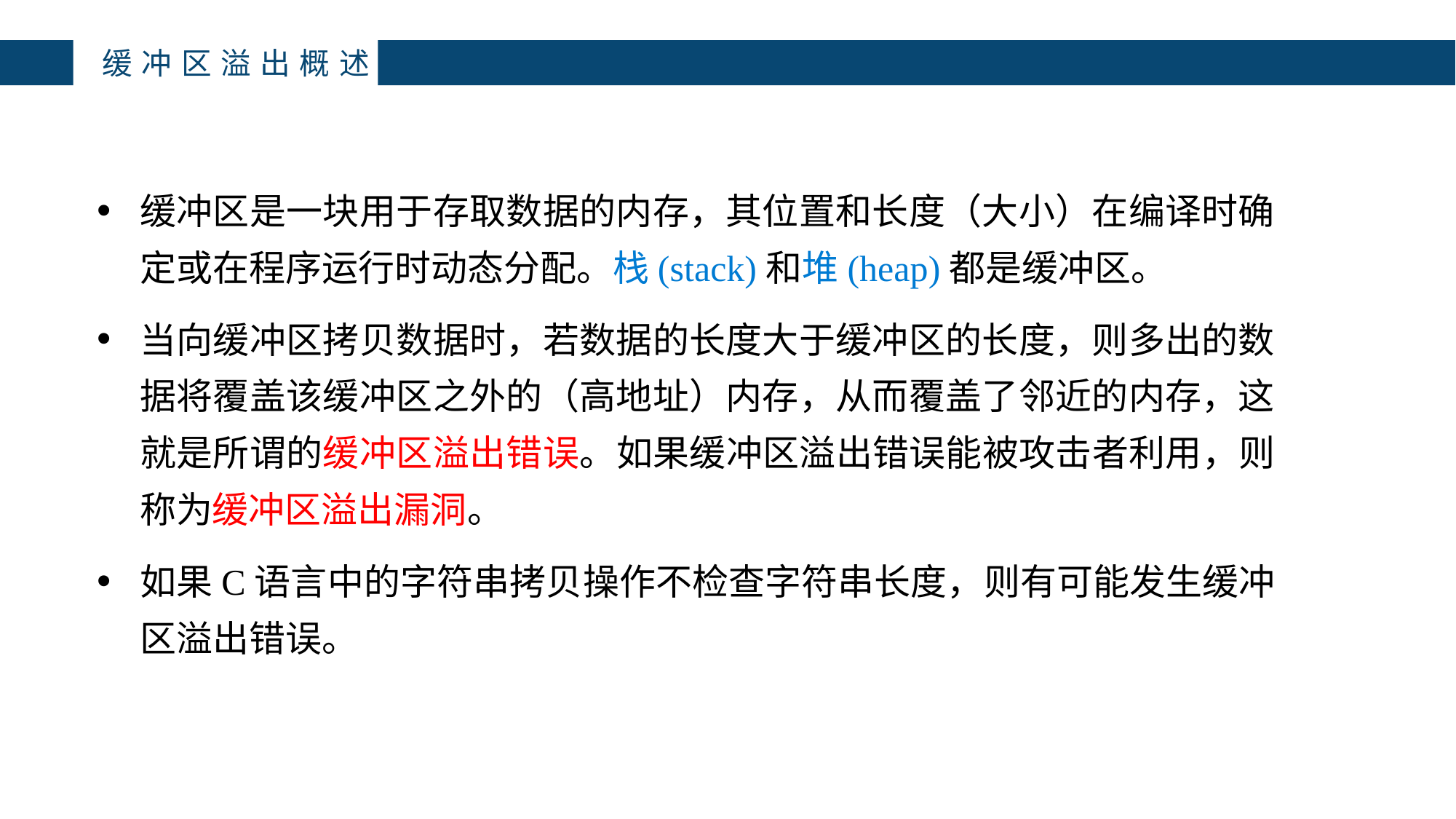

缓冲区溢出概述

缓冲区是一块用于存取数据的内存，其位置和长度（大小）在编译时确定或在程序运行时动态分配。栈(stack)和堆(heap)都是缓冲区。
当向缓冲区拷贝数据时，若数据的长度大于缓冲区的长度，则多出的数据将覆盖该缓冲区之外的（高地址）内存，从而覆盖了邻近的内存，这就是所谓的缓冲区溢出错误。如果缓冲区溢出错误能被攻击者利用，则称为缓冲区溢出漏洞。
如果C语言中的字符串拷贝操作不检查字符串长度，则有可能发生缓冲区溢出错误。